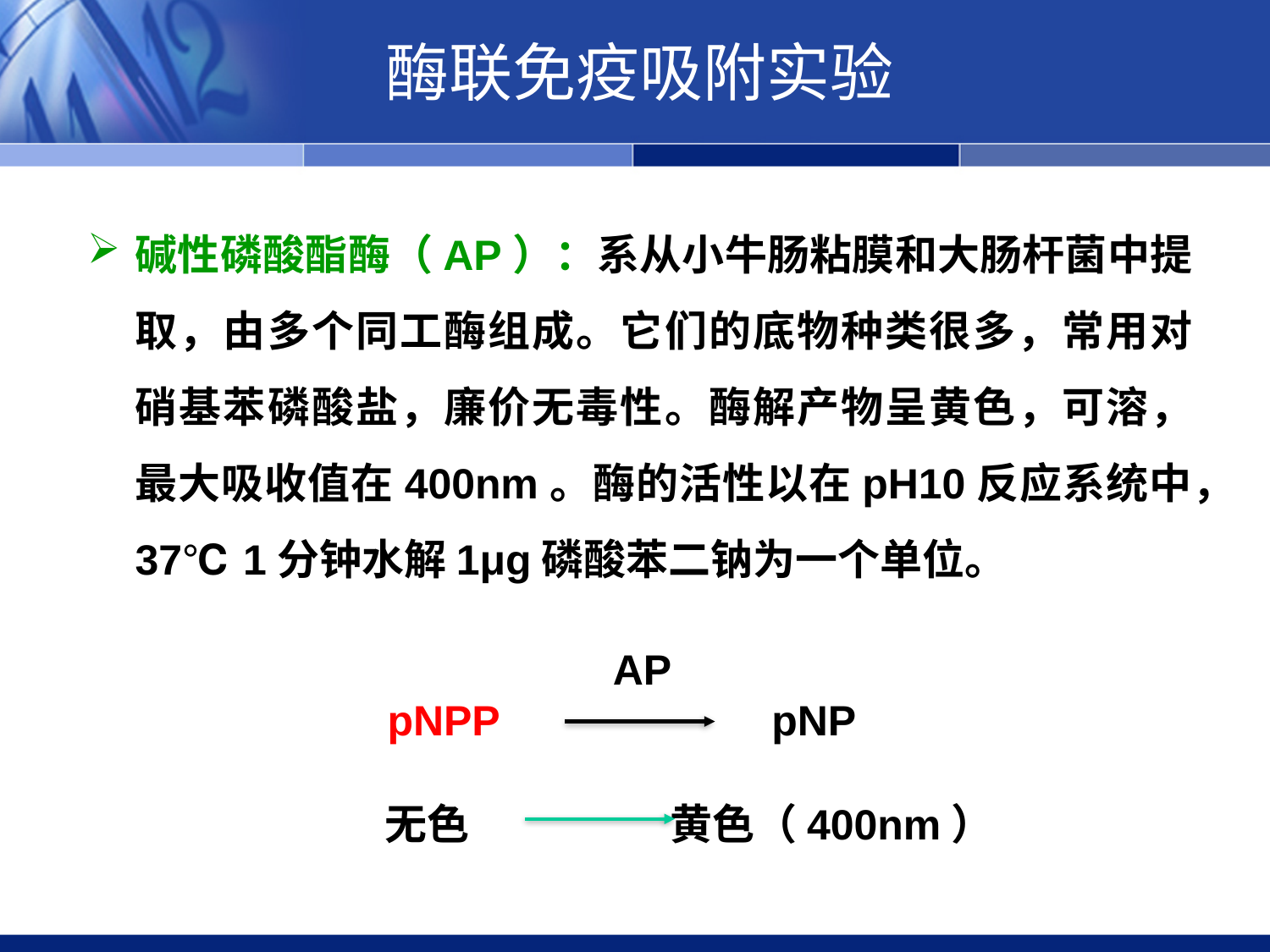

酶联免疫吸附实验
碱性磷酸酯酶（AP）：系从小牛肠粘膜和大肠杆菌中提取，由多个同工酶组成。它们的底物种类很多，常用对硝基苯磷酸盐，廉价无毒性。酶解产物呈黄色，可溶，最大吸收值在400nm。酶的活性以在pH10反应系统中，37℃ 1分钟水解1μg磷酸苯二钠为一个单位。
                   AP
pNPP                       pNP
无色                     黄色（400nm）